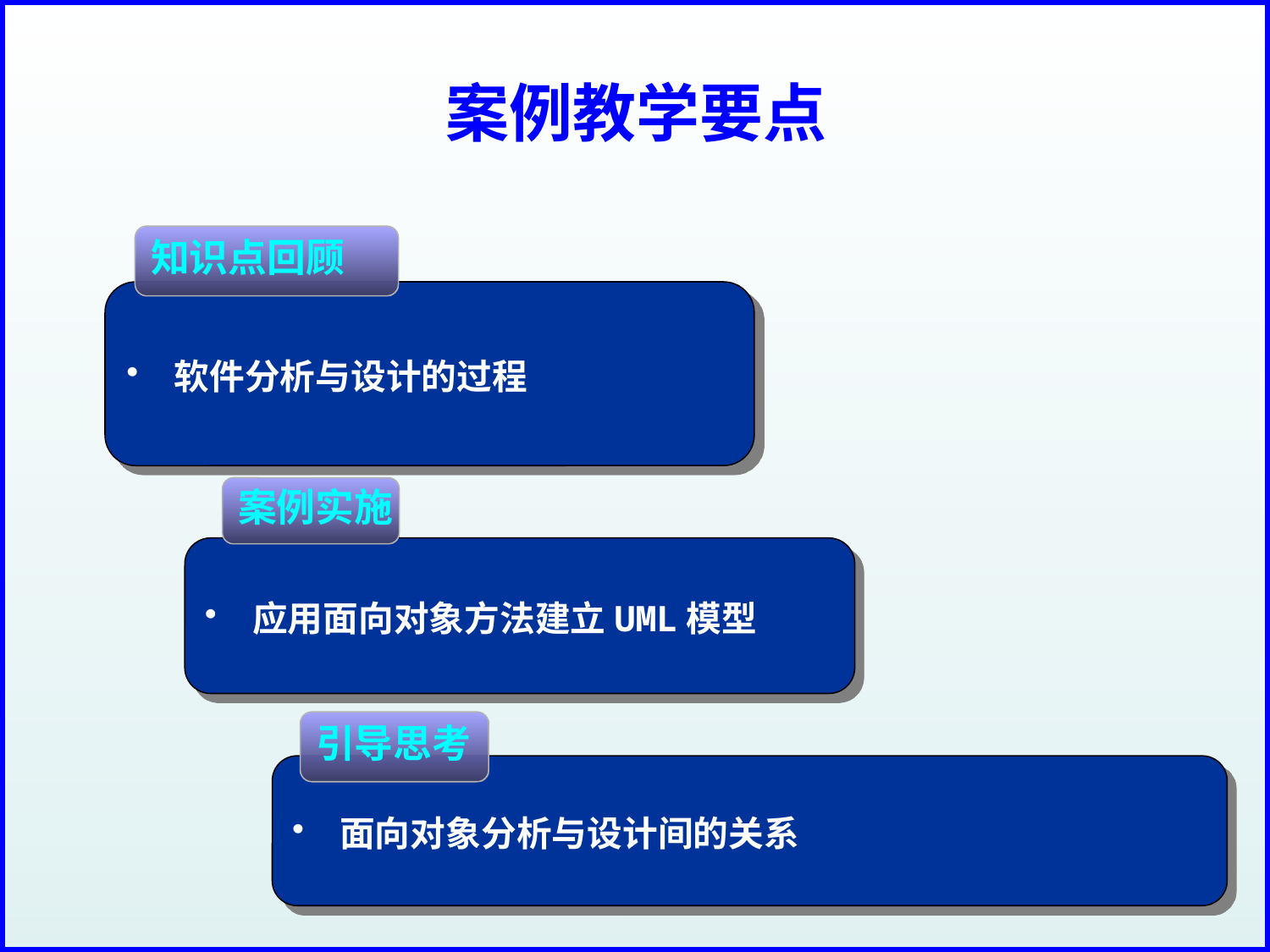

# 案例教学要点
知识点回顾
软件分析与设计的过程

案例实施
应用面向对象方法建立UML模型
引导思考
面向对象分析与设计间的关系